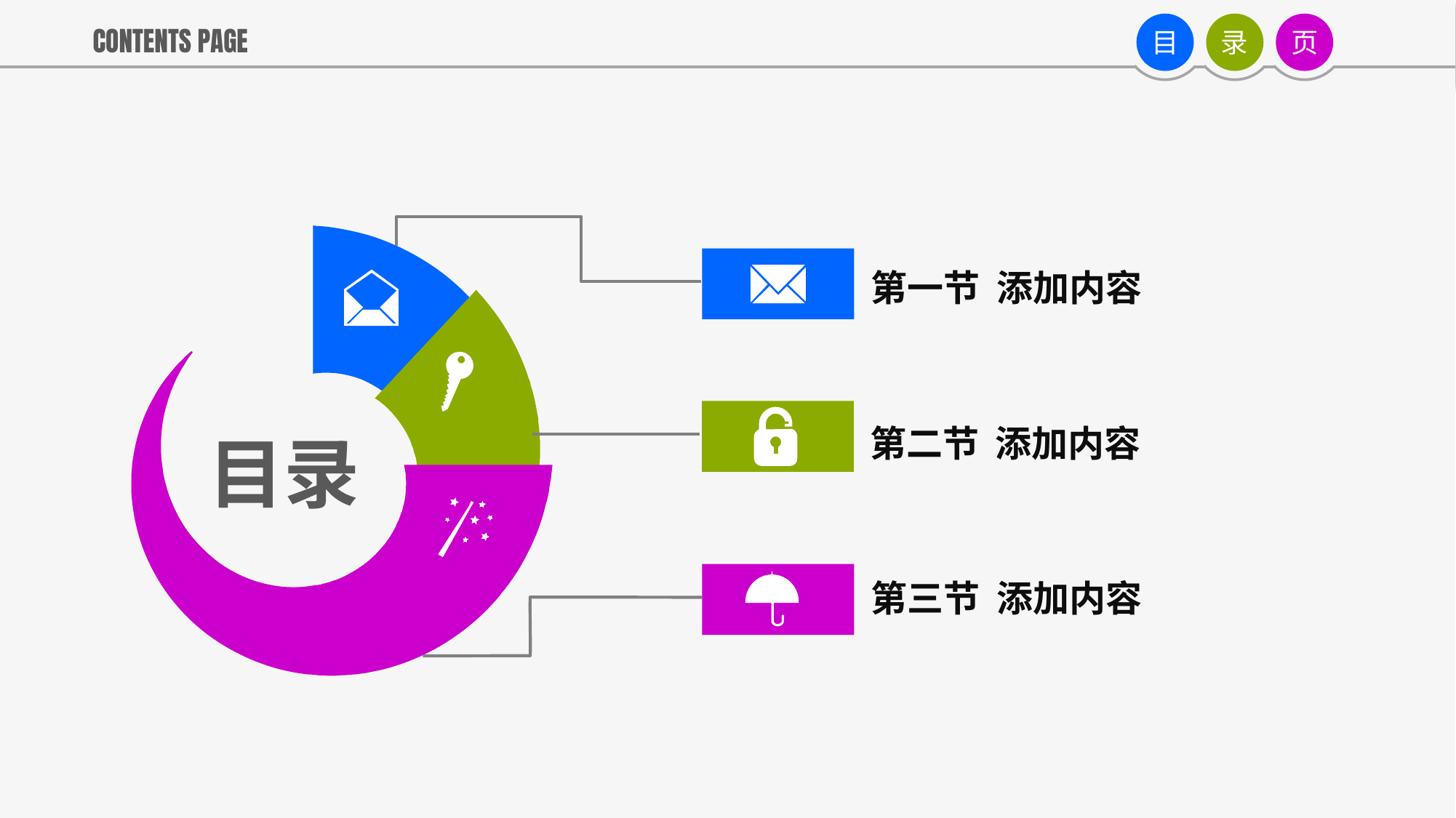

第一节  添加内容

第二节  添加内容
目录

第三节  添加内容